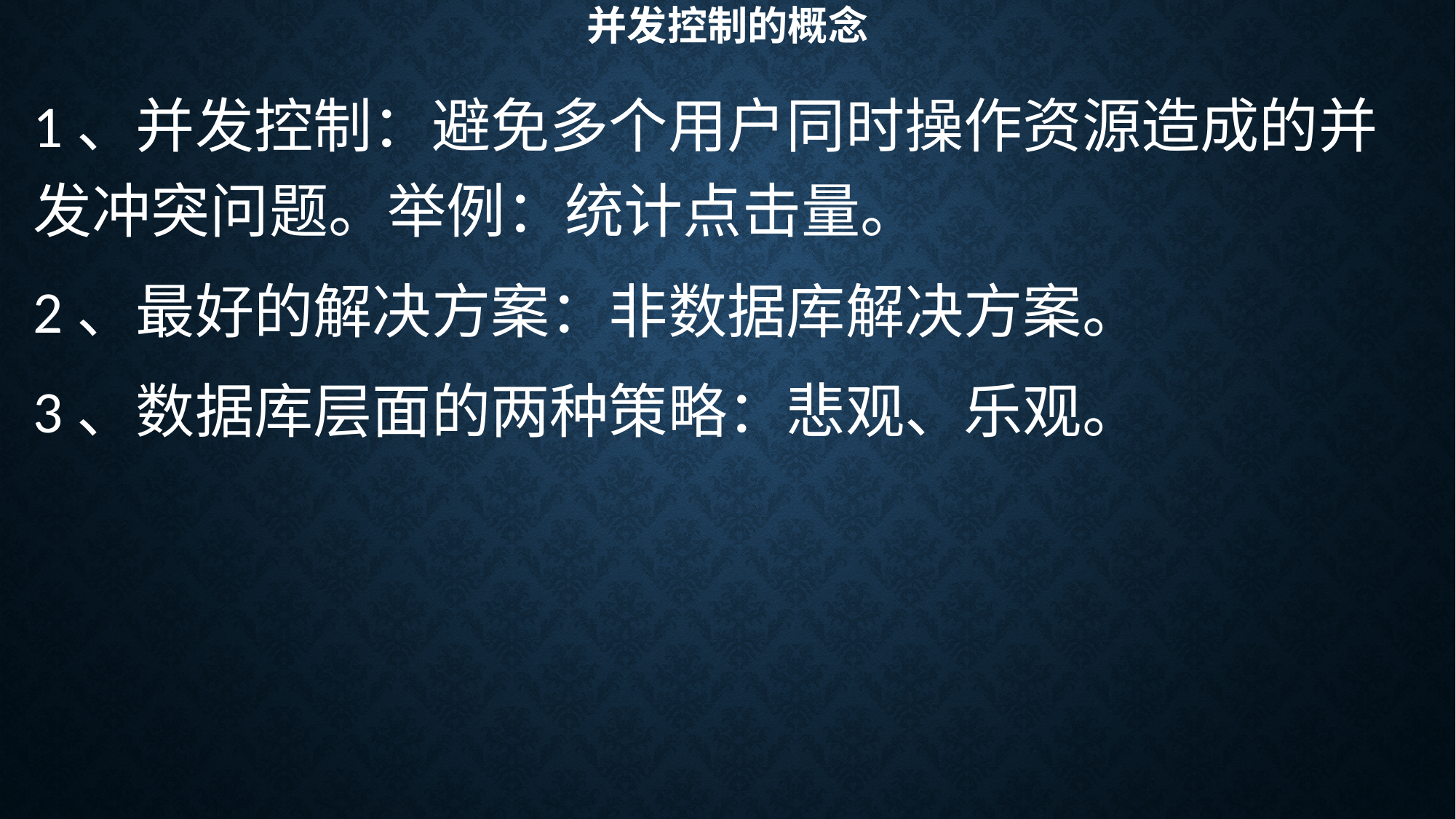

# 并发控制的概念
1、并发控制：避免多个用户同时操作资源造成的并发冲突问题。举例：统计点击量。
2、最好的解决方案：非数据库解决方案。
3、数据库层面的两种策略：悲观、乐观。